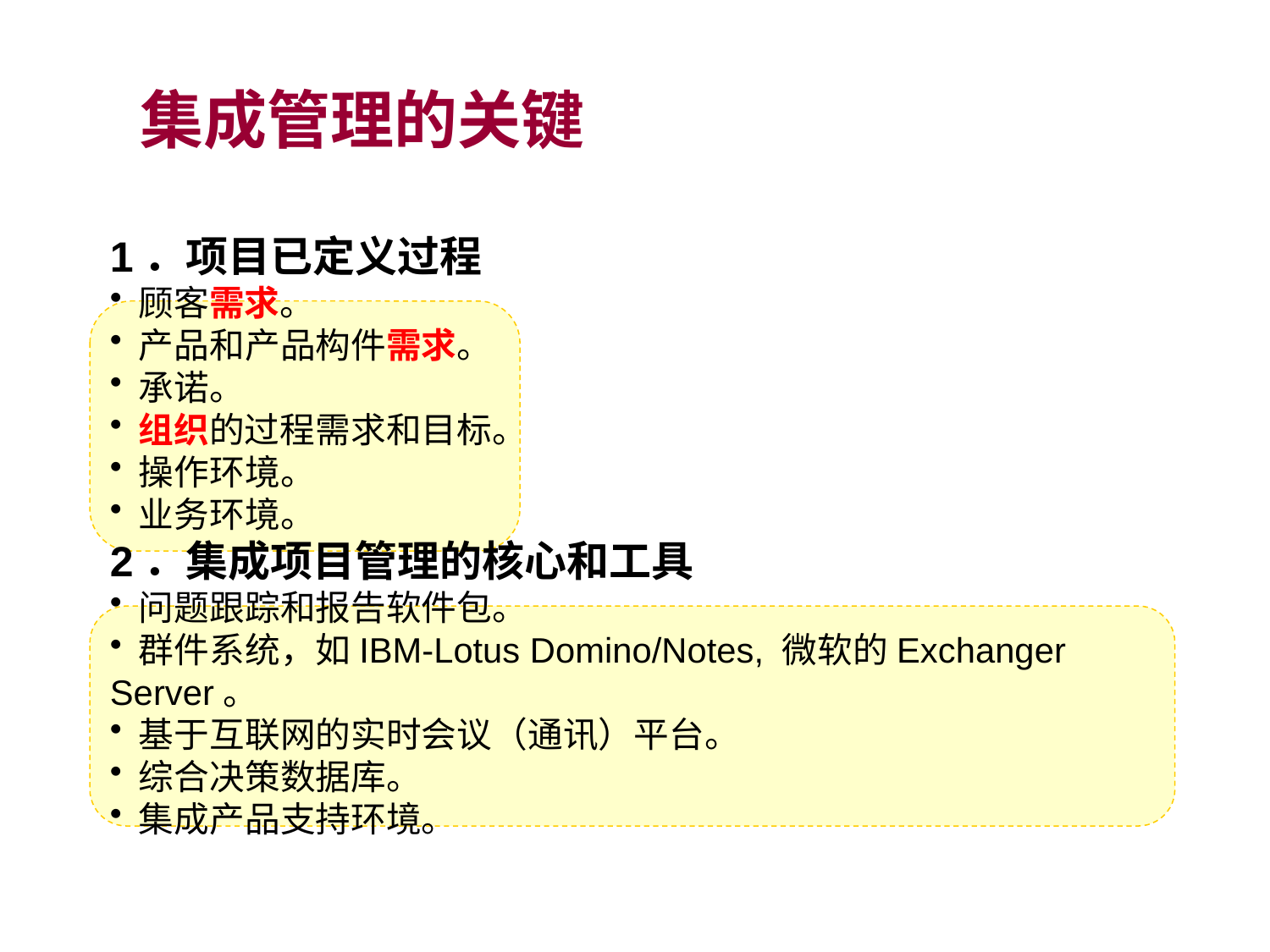

集成管理的关键

1．项目已定义过程
 顾客需求。
 产品和产品构件需求。
 承诺。
 组织的过程需求和目标。
 操作环境。
 业务环境。
2．集成项目管理的核心和工具
 问题跟踪和报告软件包。
 群件系统，如IBM-Lotus Domino/Notes, 微软的Exchanger Server。
 基于互联网的实时会议（通讯）平台。
 综合决策数据库。
 集成产品支持环境。